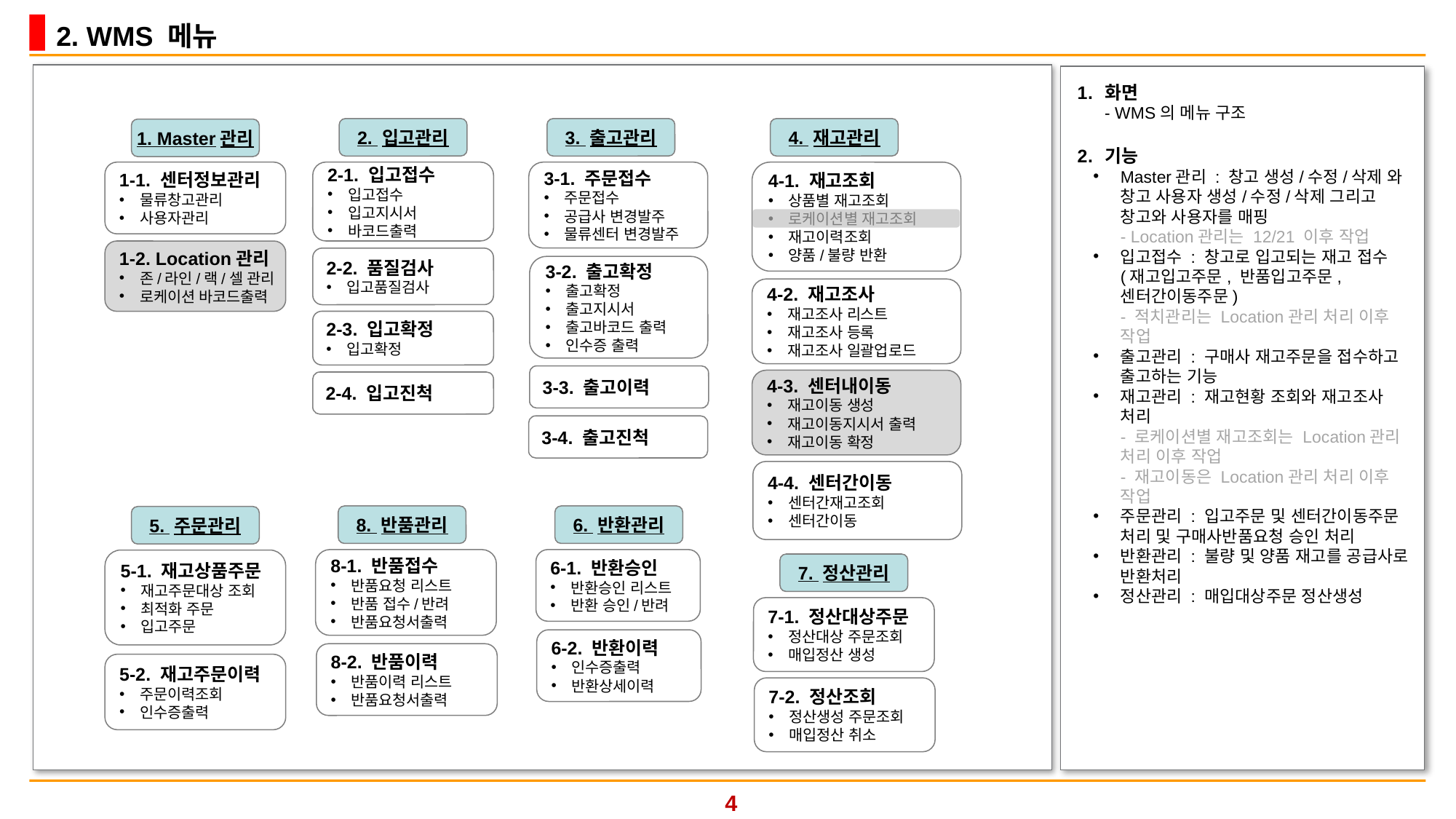

2. WMS 메뉴
화면
- WMS의 메뉴 구조
기능
Master관리 : 창고 생성/수정/삭제 와 창고 사용자 생성/수정/삭제 그리고 창고와 사용자를 매핑
- Location관리는 12/21 이후 작업
입고접수 : 창고로 입고되는 재고 접수(재고입고주문, 반품입고주문, 센터간이동주문)
- 적치관리는 Location관리 처리 이후 작업
출고관리 : 구매사 재고주문을 접수하고 출고하는 기능
재고관리 : 재고현황 조회와 재고조사 처리
- 로케이션별 재고조회는 Location관리 처리 이후 작업
- 재고이동은 Location관리 처리 이후 작업
주문관리 : 입고주문 및 센터간이동주문 처리 및 구매사반품요청 승인 처리
반환관리 : 불량 및 양품 재고를 공급사로 반환처리
정산관리 : 매입대상주문 정산생성
2. 입고관리
3. 출고관리
4. 재고관리
1. Master관리
2-1. 입고접수
입고접수
입고지시서
바코드출력
1-1. 센터정보관리
물류창고관리
사용자관리
3-1. 주문접수
주문접수
공급사 변경발주
물류센터 변경발주
4-1. 재고조회
상품별 재고조회
로케이션별 재고조회
재고이력조회
양품/불량 반환

1-2. Location관리
존/라인/랙/셀 관리
로케이션 바코드출력
2-2. 품질검사
입고품질검사
3-2. 출고확정
출고확정
출고지시서
출고바코드 출력
인수증 출력
4-2. 재고조사
재고조사 리스트
재고조사 등록
재고조사 일괄업로드
2-3. 입고확정
입고확정
3-3. 출고이력
4-3. 센터내이동
재고이동 생성
재고이동지시서 출력
재고이동 확정
2-4. 입고진척
3-4. 출고진척
4-4. 센터간이동
센터간재고조회
센터간이동
8. 반품관리
6. 반환관리
5. 주문관리
8-1. 반품접수
반품요청 리스트
반품 접수/반려
반품요청서출력
6-1. 반환승인
반환승인 리스트
반환 승인/반려
5-1. 재고상품주문
재고주문대상 조회
최적화 주문
입고주문
7. 정산관리
7-1. 정산대상주문
정산대상 주문조회
매입정산 생성
6-2. 반환이력
인수증출력
반환상세이력
8-2. 반품이력
반품이력 리스트
반품요청서출력
5-2. 재고주문이력
주문이력조회
인수증출력
7-2. 정산조회
정산생성 주문조회
매입정산 취소